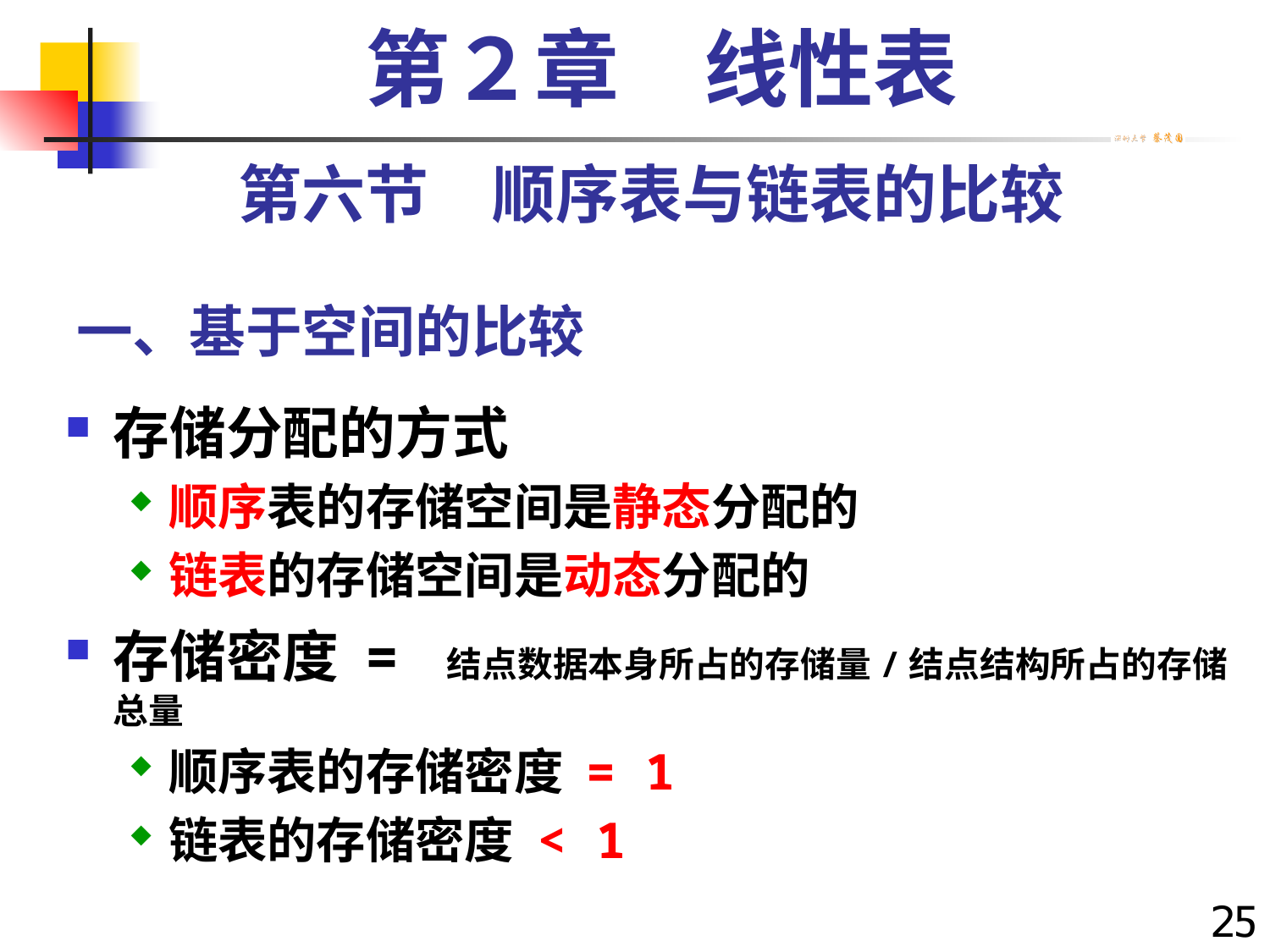

第２章　线性表
第六节　顺序表与链表的比较
# 一、基于空间的比较
存储分配的方式
顺序表的存储空间是静态分配的
链表的存储空间是动态分配的
存储密度 = 结点数据本身所占的存储量/结点结构所占的存储总量
顺序表的存储密度 = 1
链表的存储密度 < 1
25